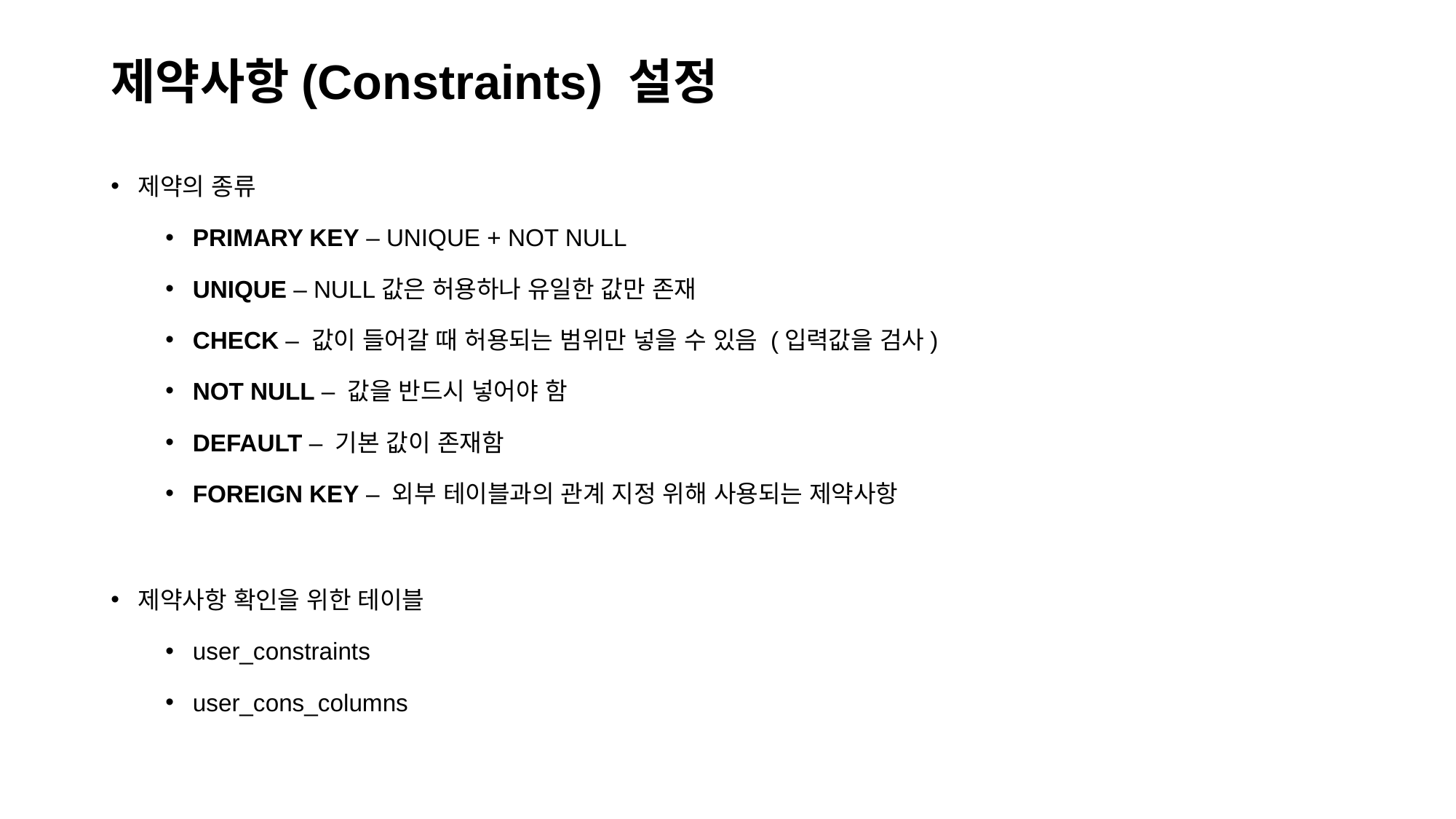

# 제약사항(Constraints) 설정
제약의 종류
PRIMARY KEY – UNIQUE + NOT NULL
UNIQUE – NULL값은 허용하나 유일한 값만 존재
CHECK – 값이 들어갈 때 허용되는 범위만 넣을 수 있음 (입력값을 검사)
NOT NULL – 값을 반드시 넣어야 함
DEFAULT – 기본 값이 존재함
FOREIGN KEY – 외부 테이블과의 관계 지정 위해 사용되는 제약사항

제약사항 확인을 위한 테이블
user_constraints
user_cons_columns